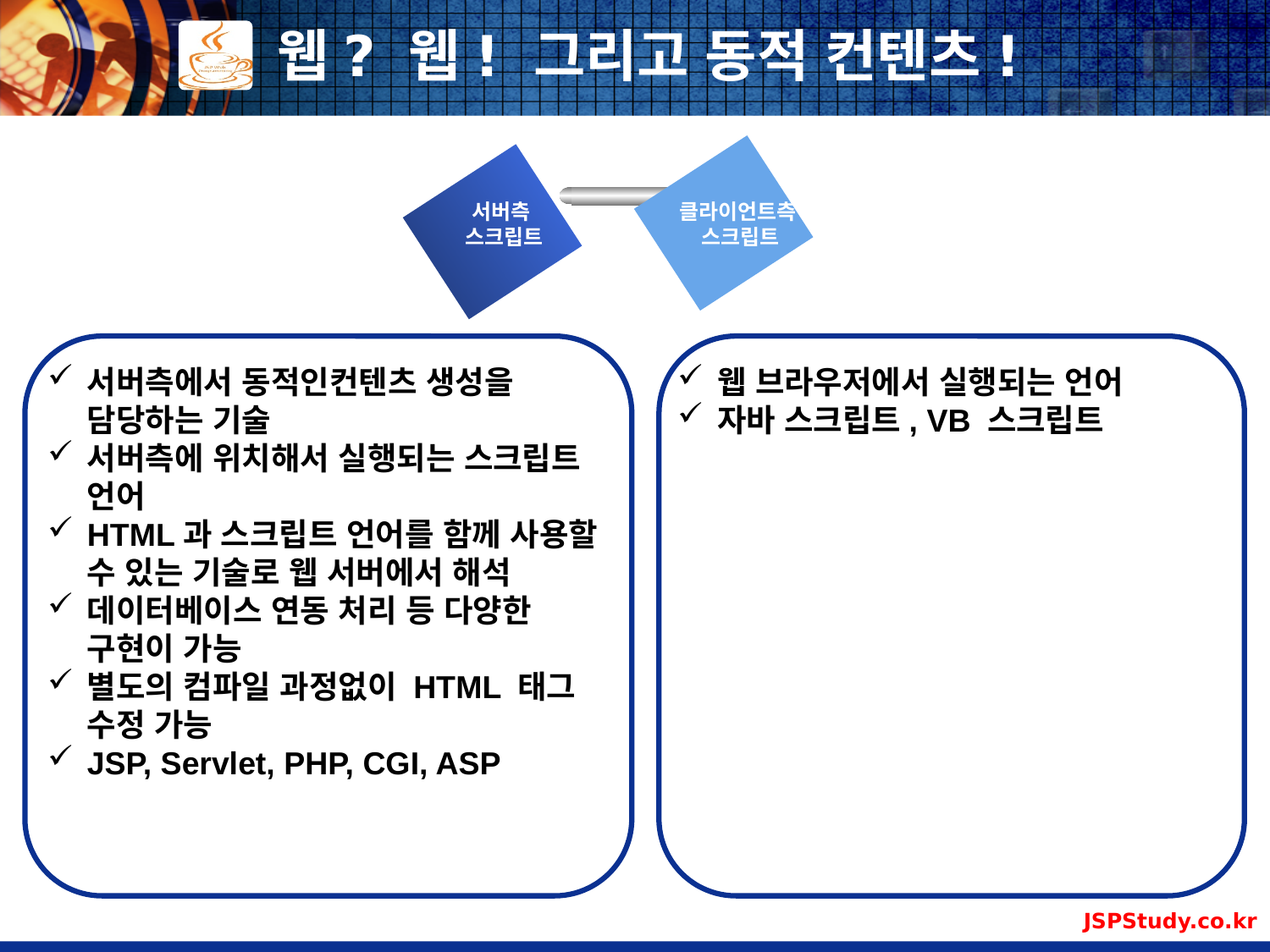

# 웹? 웹! 그리고 동적 컨텐츠!

서버측
스크립트
클라이언트측
스크립트

웹 브라우저에서 실행되는 언어
자바 스크립트, VB 스크립트
서버측에서 동적인컨텐츠 생성을 담당하는 기술
서버측에 위치해서 실행되는 스크립트 언어
HTML과 스크립트 언어를 함께 사용할 수 있는 기술로 웹 서버에서 해석
데이터베이스 연동 처리 등 다양한 구현이 가능
별도의 컴파일 과정없이 HTML 태그 수정 가능
JSP, Servlet, PHP, CGI, ASP
JSPStudy.co.kr